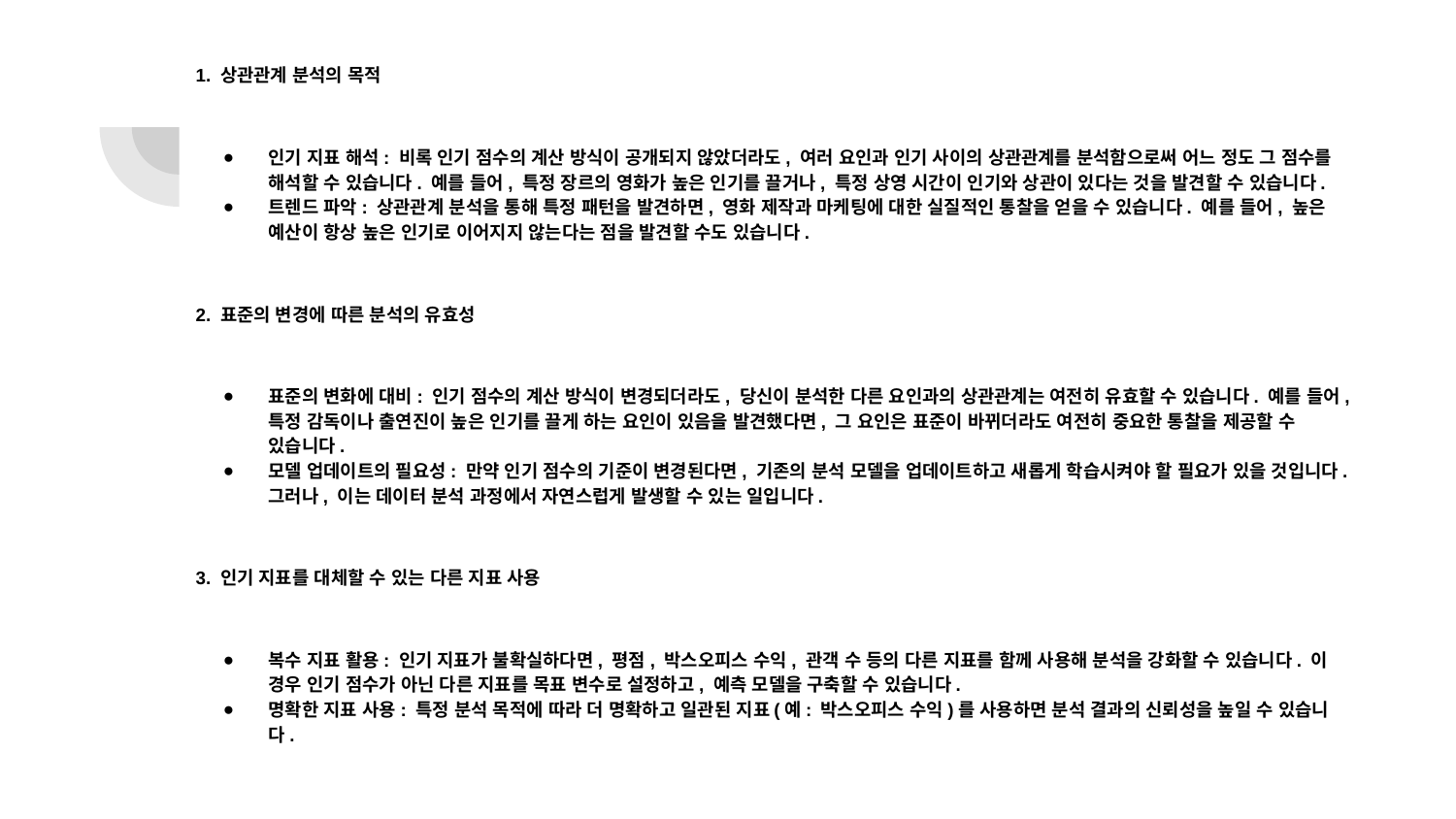

1. 상관관계 분석의 목적
인기 지표 해석: 비록 인기 점수의 계산 방식이 공개되지 않았더라도, 여러 요인과 인기 사이의 상관관계를 분석함으로써 어느 정도 그 점수를 해석할 수 있습니다. 예를 들어, 특정 장르의 영화가 높은 인기를 끌거나, 특정 상영 시간이 인기와 상관이 있다는 것을 발견할 수 있습니다.
트렌드 파악: 상관관계 분석을 통해 특정 패턴을 발견하면, 영화 제작과 마케팅에 대한 실질적인 통찰을 얻을 수 있습니다. 예를 들어, 높은 예산이 항상 높은 인기로 이어지지 않는다는 점을 발견할 수도 있습니다.
2. 표준의 변경에 따른 분석의 유효성
표준의 변화에 대비: 인기 점수의 계산 방식이 변경되더라도, 당신이 분석한 다른 요인과의 상관관계는 여전히 유효할 수 있습니다. 예를 들어, 특정 감독이나 출연진이 높은 인기를 끌게 하는 요인이 있음을 발견했다면, 그 요인은 표준이 바뀌더라도 여전히 중요한 통찰을 제공할 수 있습니다.
모델 업데이트의 필요성: 만약 인기 점수의 기준이 변경된다면, 기존의 분석 모델을 업데이트하고 새롭게 학습시켜야 할 필요가 있을 것입니다. 그러나, 이는 데이터 분석 과정에서 자연스럽게 발생할 수 있는 일입니다.
3. 인기 지표를 대체할 수 있는 다른 지표 사용
복수 지표 활용: 인기 지표가 불확실하다면, 평점, 박스오피스 수익, 관객 수 등의 다른 지표를 함께 사용해 분석을 강화할 수 있습니다. 이 경우 인기 점수가 아닌 다른 지표를 목표 변수로 설정하고, 예측 모델을 구축할 수 있습니다.
명확한 지표 사용: 특정 분석 목적에 따라 더 명확하고 일관된 지표(예: 박스오피스 수익)를 사용하면 분석 결과의 신뢰성을 높일 수 있습니다.